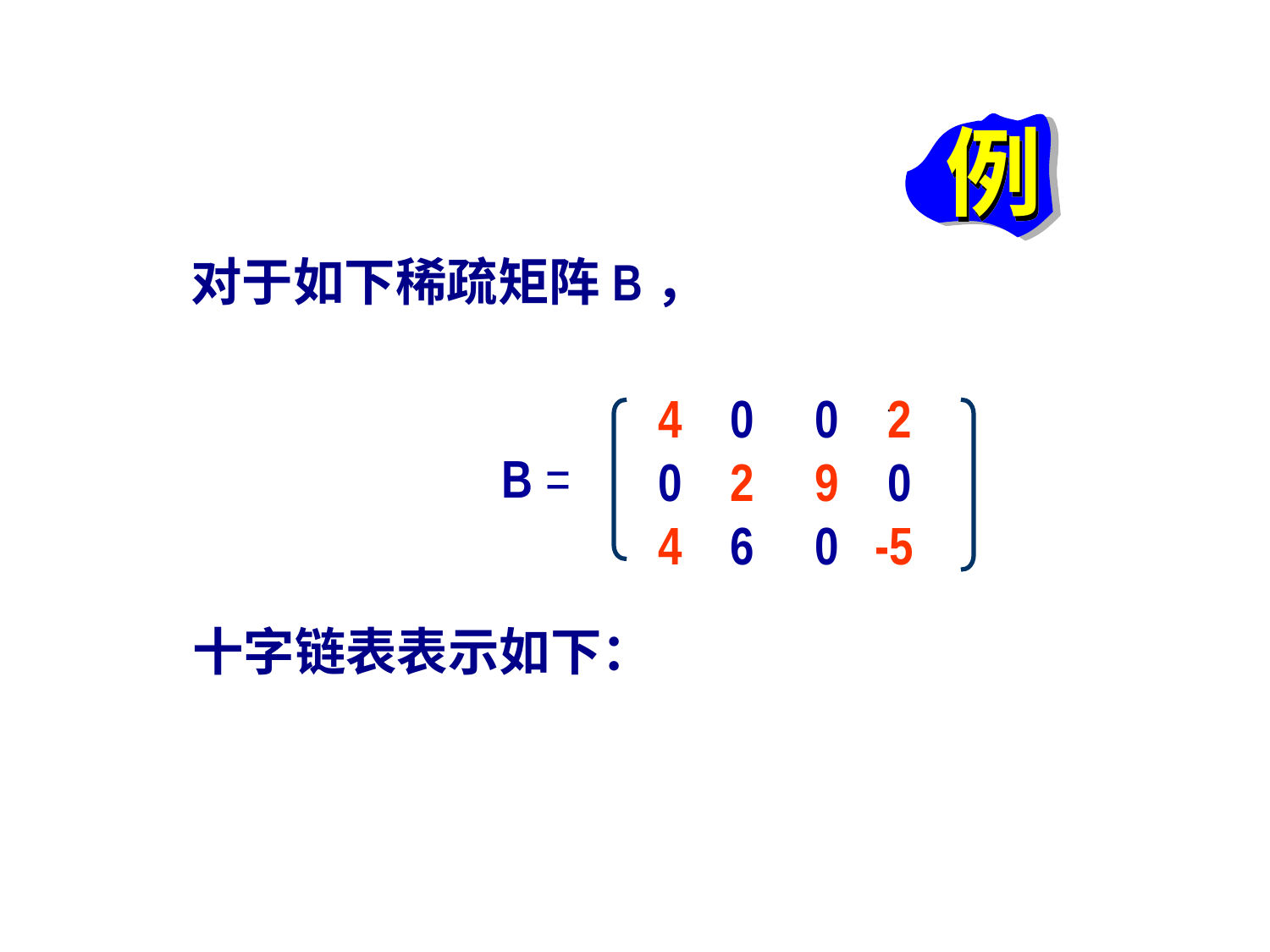

例

对于如下稀疏矩阵B，
4    0     0    2
0    2     9    0
4    6     0   -5

B =
十字链表表示如下：